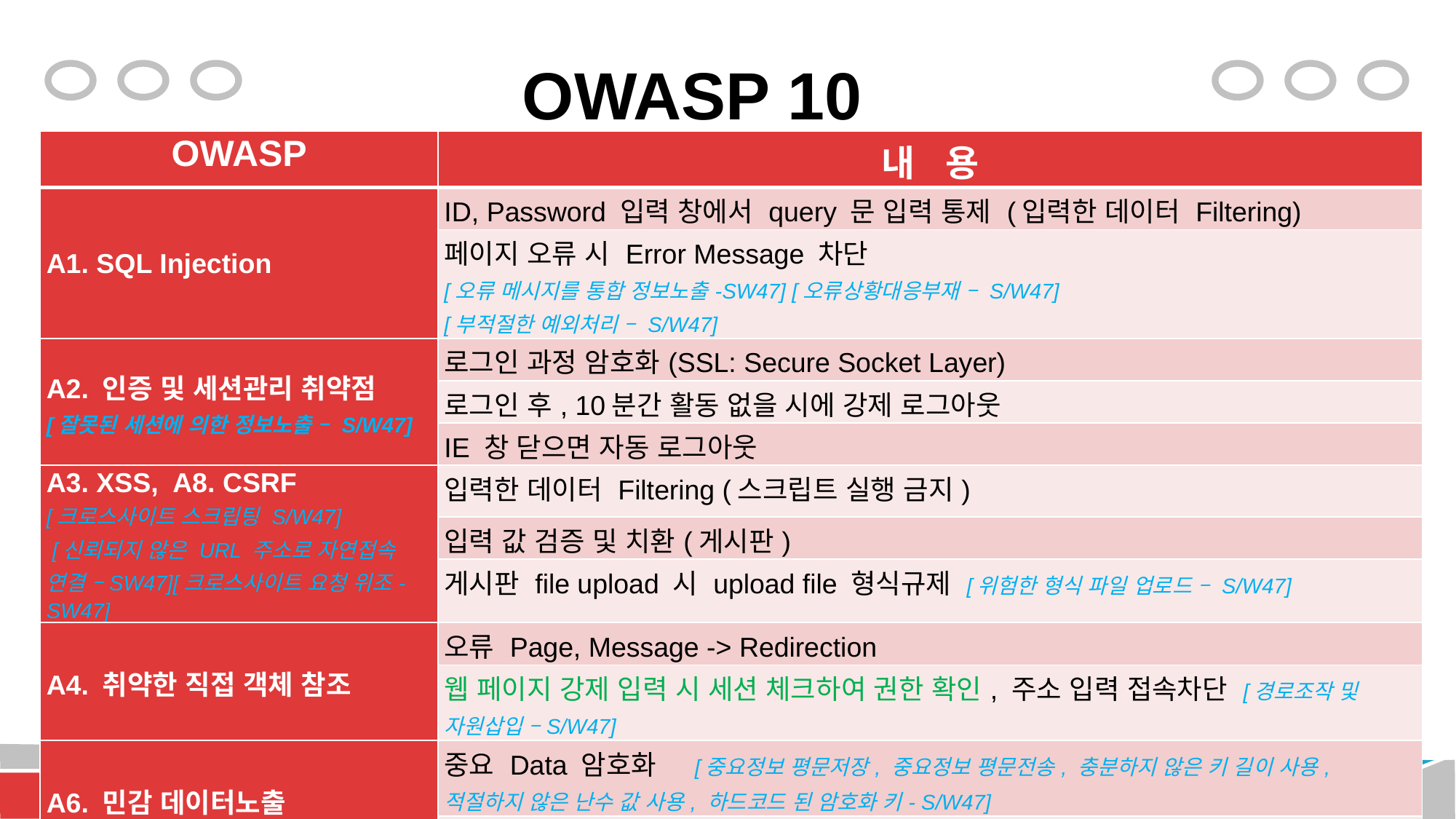

# OWASP 10
| OWASP | 내 용 |
| --- | --- |
| A1. SQL Injection | ID, Password 입력 창에서 query 문 입력 통제 (입력한 데이터 Filtering) |
|  | 페이지 오류 시 Error Message 차단 [오류 메시지를 통합 정보노출-SW47] [오류상황대응부재 – S/W47] [부적절한 예외처리 – S/W47] |
| A2. 인증 및 세션관리 취약점 [잘못된 세션에 의한 정보노출 – S/W47] | 로그인 과정 암호화(SSL: Secure Socket Layer) |
|  | 로그인 후, 10분간 활동 없을 시에 강제 로그아웃 |
|  | IE 창 닫으면 자동 로그아웃 |
| A3. XSS, A8. CSRF [크로스사이트 스크립팅 S/W47] [신뢰되지 않은 URL 주소로 자연접속 연결 –SW47][크로스사이트 요청 위조- SW47] | 입력한 데이터 Filtering (스크립트 실행 금지) |
|  | 입력 값 검증 및 치환(게시판) |
|  | 게시판 file upload 시 upload file 형식규제 [위험한 형식 파일 업로드 – S/W47] |
| A4. 취약한 직접 객체 참조 | 오류 Page, Message -> Redirection |
|  | 웹 페이지 강제 입력 시 세션 체크하여 권한 확인, 주소 입력 접속차단 [경로조작 및 자원삽입 –S/W47] |
| A6. 민감 데이터노출 | 중요 Data 암호화 [중요정보 평문저장, 중요정보 평문전송, 충분하지 않은 키 길이 사용, 적절하지 않은 난수 값 사용, 하드코드 된 암호화 키- S/W47] |
|  | Web Page에서 DB Connection 시 ID, PW 암호화 |
| A7. 기능 수준의 접근통제 | 사용자 권한에 따른 페이지 접속 여부 [적적한 인증 없는 중요기능 허용 –S/W47] [부적절한 인가 – S/W47] [중요한 자원에 대한 잘못된 권한 설정-S/W47] |